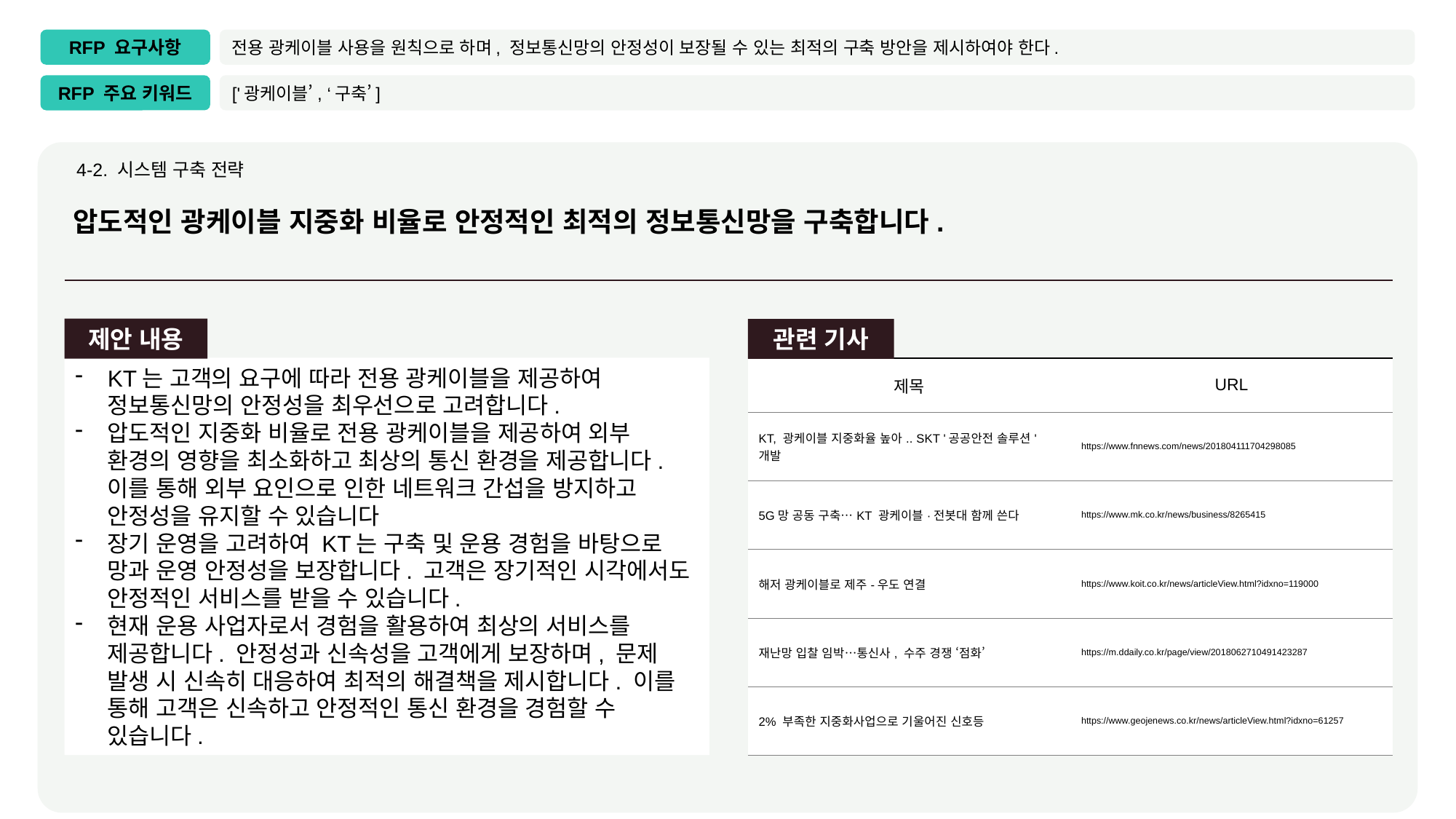

RFP 요구사항
전용 광케이블 사용을 원칙으로 하며, 정보통신망의 안정성이 보장될 수 있는 최적의 구축 방안을 제시하여야 한다.
['광케이블’, ‘구축’]
RFP 주요 키워드

4-2. 시스템 구축 전략
압도적인 광케이블 지중화 비율로 안정적인 최적의 정보통신망을 구축합니다.
제안 내용
관련 기사
KT는 고객의 요구에 따라 전용 광케이블을 제공하여 정보통신망의 안정성을 최우선으로 고려합니다.
압도적인 지중화 비율로 전용 광케이블을 제공하여 외부 환경의 영향을 최소화하고 최상의 통신 환경을 제공합니다. 이를 통해 외부 요인으로 인한 네트워크 간섭을 방지하고 안정성을 유지할 수 있습니다
장기 운영을 고려하여 KT는 구축 및 운용 경험을 바탕으로 망과 운영 안정성을 보장합니다. 고객은 장기적인 시각에서도 안정적인 서비스를 받을 수 있습니다.
현재 운용 사업자로서 경험을 활용하여 최상의 서비스를 제공합니다. 안정성과 신속성을 고객에게 보장하며, 문제 발생 시 신속히 대응하여 최적의 해결책을 제시합니다. 이를 통해 고객은 신속하고 안정적인 통신 환경을 경험할 수 있습니다.
| 제목 | URL |
| --- | --- |
| KT, 광케이블 지중화율 높아.. SKT '공공안전 솔루션' 개발 | https://www.fnnews.com/news/201804111704298085 |
| 5G망 공동 구축…KT 광케이블·전봇대 함께 쓴다 | https://www.mk.co.kr/news/business/8265415 |
| 해저 광케이블로 제주-우도 연결 | https://www.koit.co.kr/news/articleView.html?idxno=119000 |
| 재난망 입찰 임박…통신사, 수주 경쟁 ‘점화’ | https://m.ddaily.co.kr/page/view/2018062710491423287 |
| 2% 부족한 지중화사업으로 기울어진 신호등 | https://www.geojenews.co.kr/news/articleView.html?idxno=61257 |